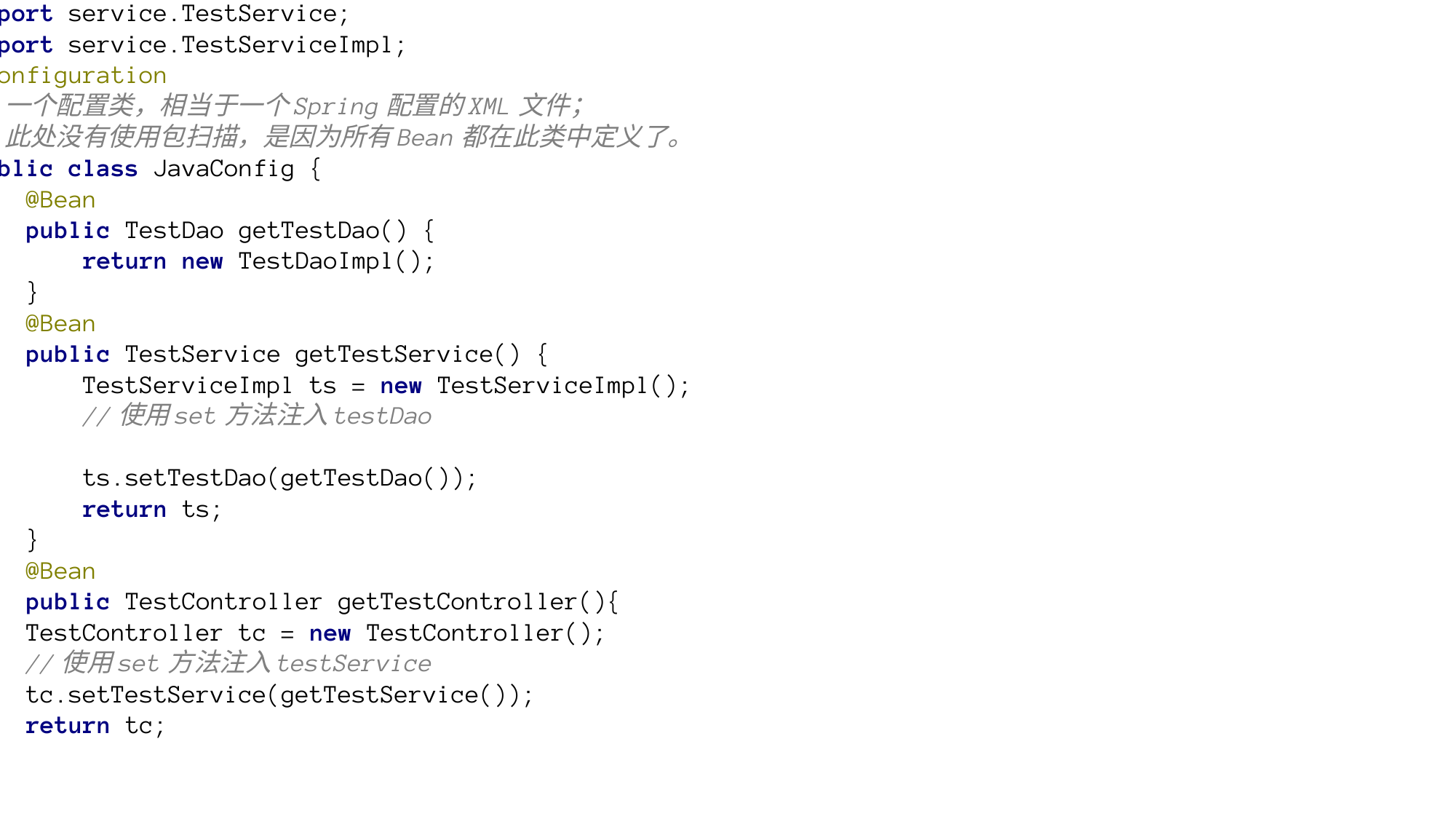

package javaConfig;
import controller.TestController;
import dao.TestDao;
import dao.TestDaoImpl;
import org.springframework.context.annotation.Bean;
import org.springframework.context.annotation.Configuration;
import service.TestService;
import service.TestServiceImpl;
@Configuration
//一个配置类，相当于一个Spring配置的XML文件；
//此处没有使用包扫描，是因为所有Bean都在此类中定义了。
public class JavaConfig {
    @Bean
    public TestDao getTestDao() {
        return new TestDaoImpl();
    }
    @Bean
    public TestService getTestService() {
        TestServiceImpl ts = new TestServiceImpl();
        //使用set方法注入testDao
        ts.setTestDao(getTestDao());
        return ts;
    }
    @Bean
    public TestController getTestController(){
    TestController tc = new TestController();
    //使用set方法注入testService
    tc.setTestService(getTestService());
    return tc;
}
}